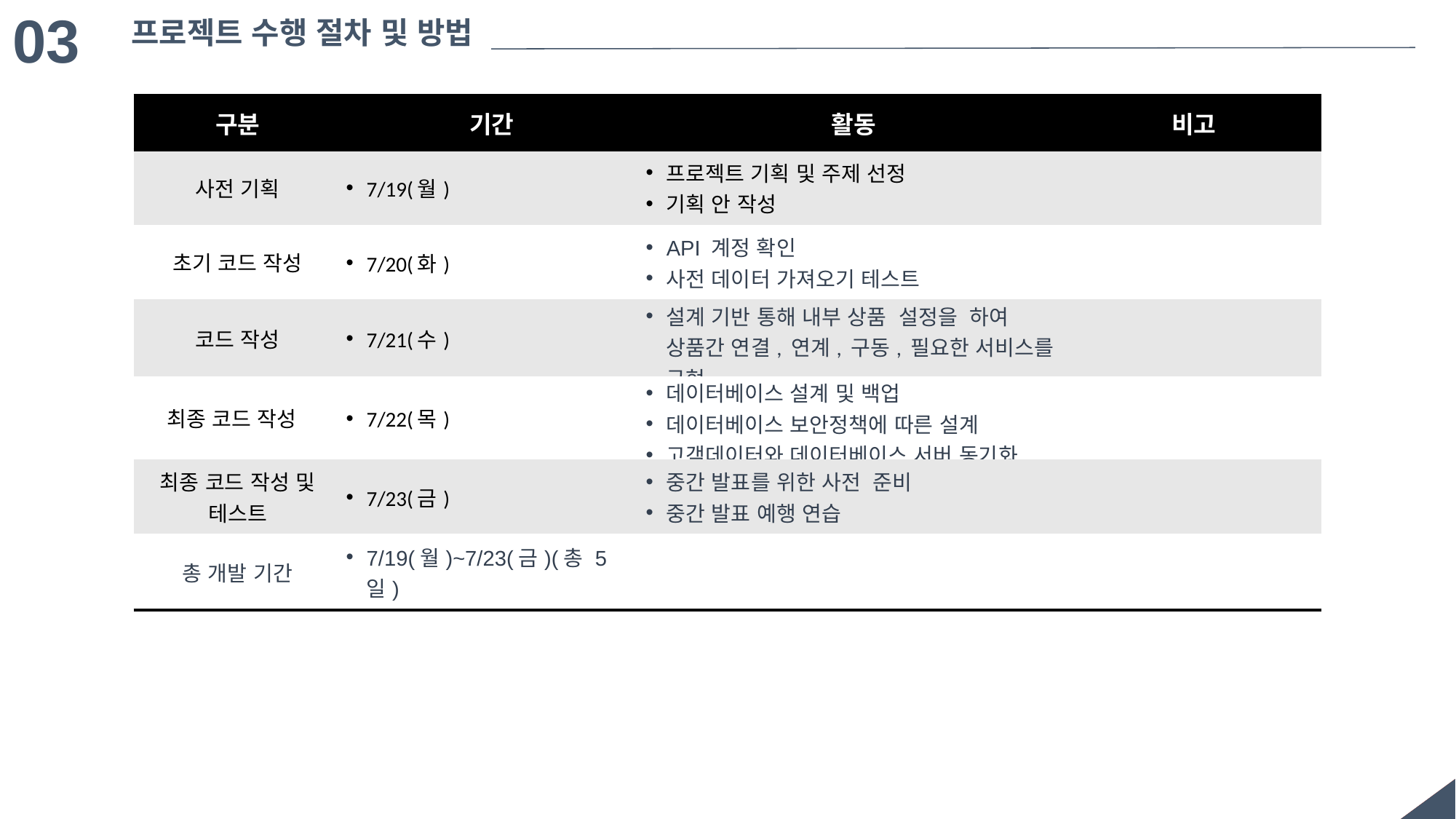

03
프로젝트 수행 절차 및 방법
| 구분 | 기간 | 활동 | 비고 |
| --- | --- | --- | --- |
| 사전 기획 | 7/19(월) | 프로젝트 기획 및 주제 선정 기획 안 작성 |  |
| 초기 코드 작성 | 7/20(화) | API 계정 확인 사전 데이터 가져오기 테스트 |  |
| 코드 작성 | 7/21(수) | 설계 기반 통해 내부 상품 설정을 하여 상품간 연결, 연계, 구동, 필요한 서비스를 구현 |  |
| 최종 코드 작성 | 7/22(목) | 데이터베이스 설계 및 백업 데이터베이스 보안정책에 따른 설계 고객데이터와 데이터베이스 서버 동기화 |  |
| 최종 코드 작성 및 테스트 | 7/23(금) | 중간 발표를 위한 사전 준비 중간 발표 예행 연습 |  |
| 총 개발 기간 | 7/19(월)~7/23(금)(총 5일) |  |  |